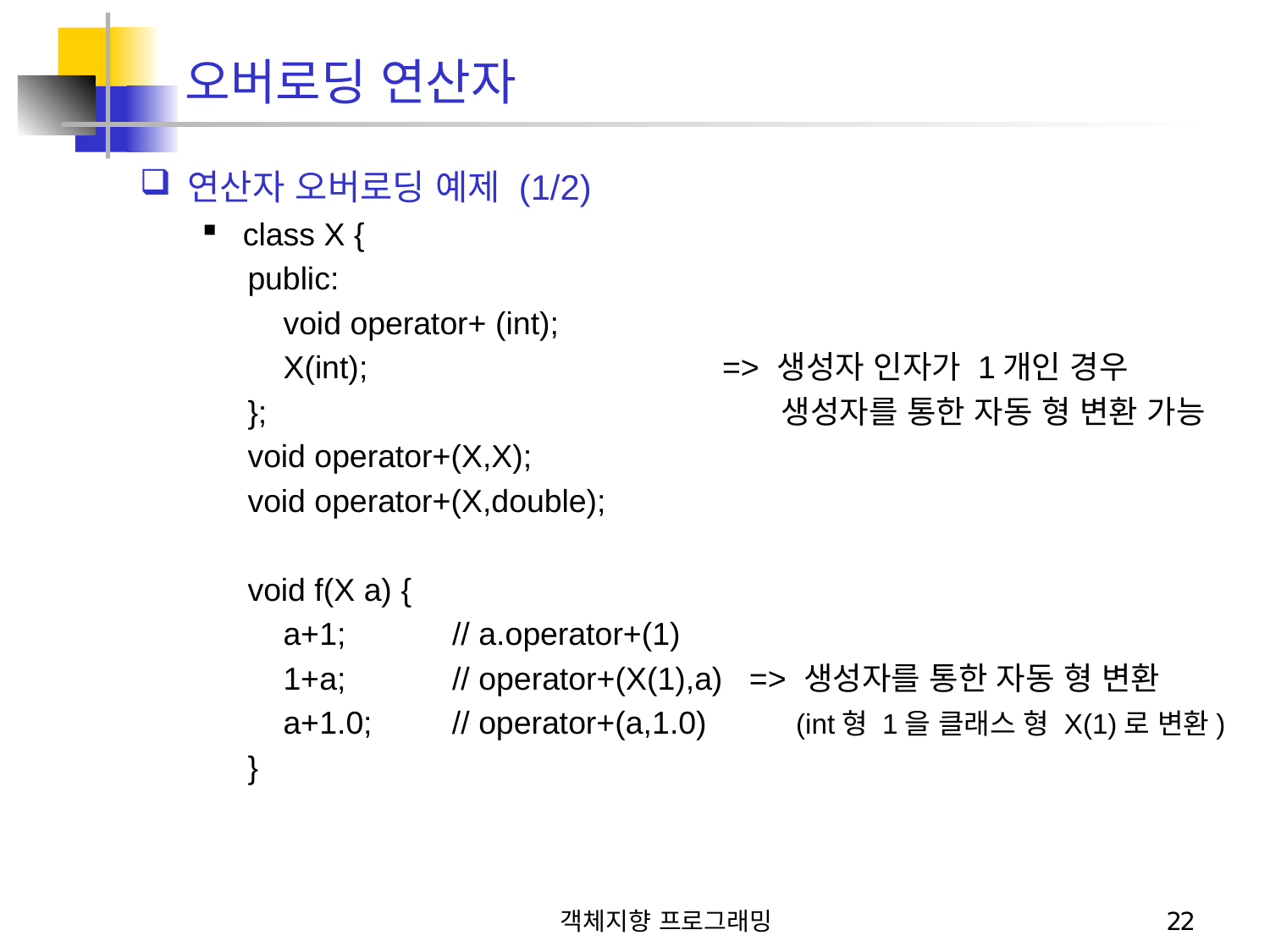

오버로딩 연산자
연산자 오버로딩 예제 (1/2)
class X {
     public:
         void operator+ (int);
         X(int);                                        => 생성자 인자가 1개인 경우
     };                                                         생성자를 통한 자동 형 변환 가능
     void operator+(X,X);
     void operator+(X,double);

     void f(X a) {
         a+1;            // a.operator+(1)
         1+a;            // operator+(X(1),a)   => 생성자를 통한 자동 형 변환
         a+1.0;         // operator+(a,1.0)          (int형 1을 클래스 형 X(1)로 변환)
     }

객체지향 프로그래밍
22